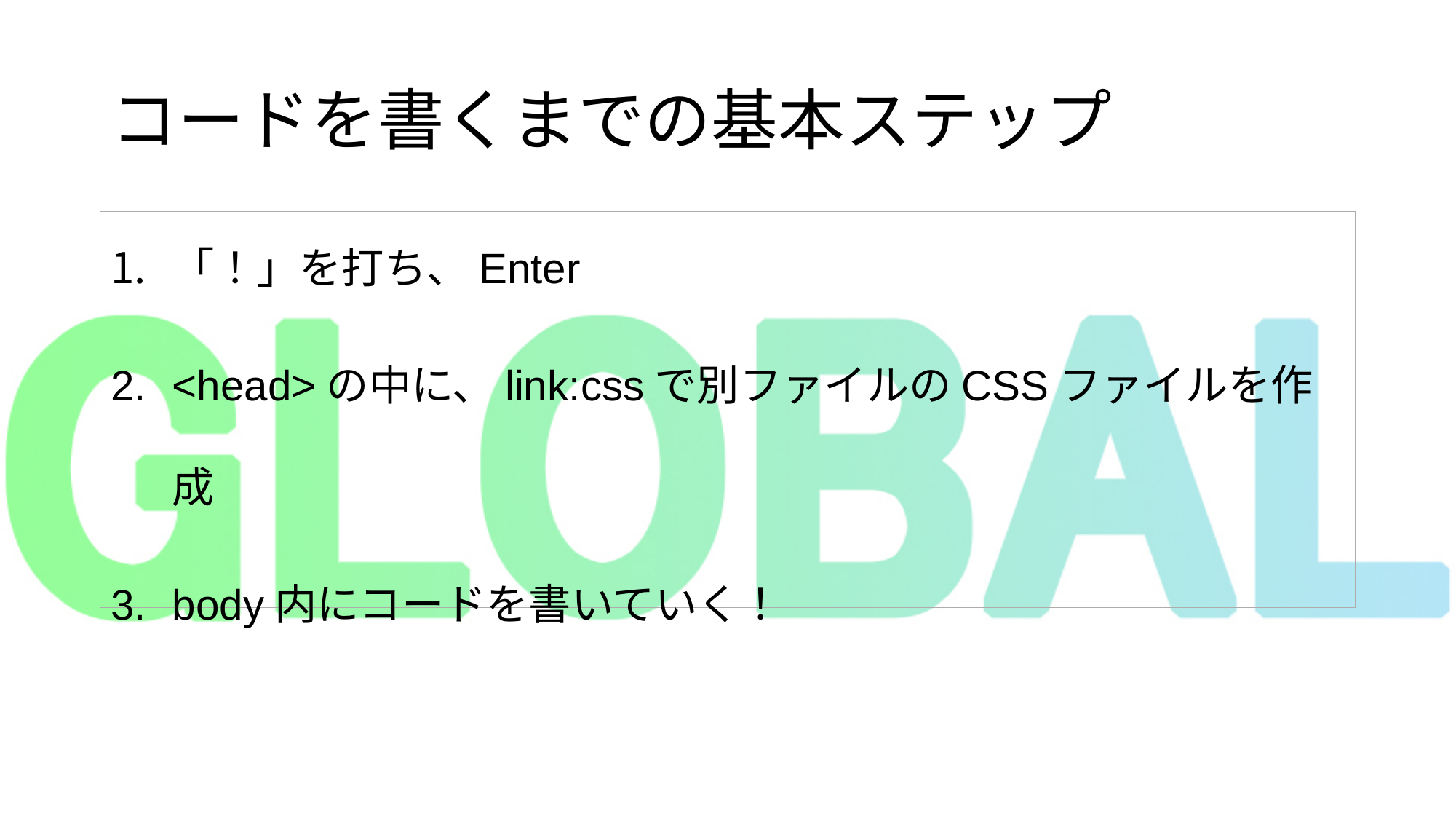

# コードを書くまでの基本ステップ
「！」を打ち、Enter
<head>の中に、link:cssで別ファイルのCSSファイルを作成
body内にコードを書いていく！